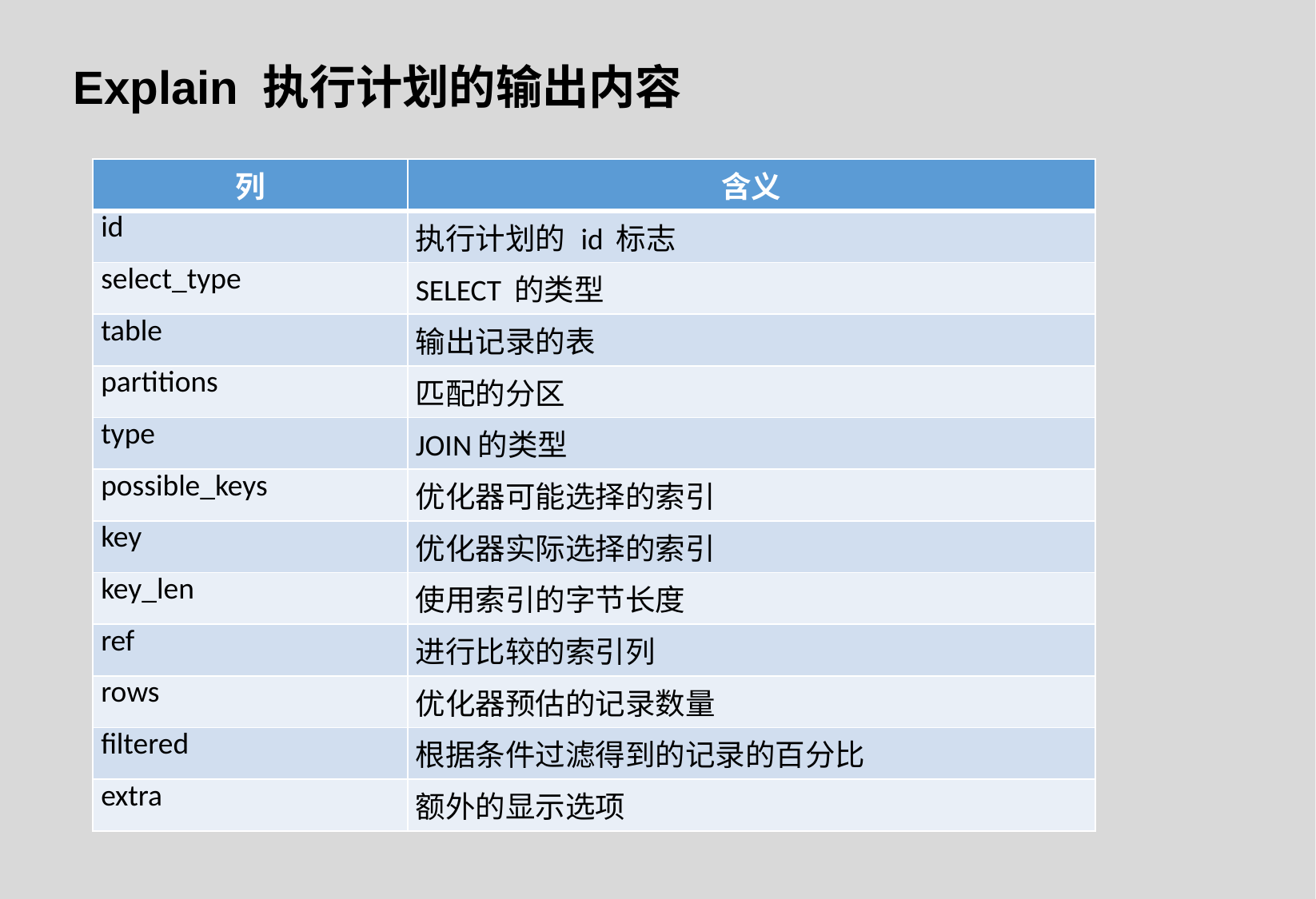

Explain 执行计划的输出内容
| 列 | 含义 |
| --- | --- |
| id | 执行计划的 id 标志 |
| select\_type | SELECT 的类型 |
| table | 输出记录的表 |
| partitions | 匹配的分区 |
| type | JOIN的类型 |
| possible\_keys | 优化器可能选择的索引 |
| key | 优化器实际选择的索引 |
| key\_len | 使用索引的字节长度 |
| ref | 进行比较的索引列 |
| rows | 优化器预估的记录数量 |
| filtered | 根据条件过滤得到的记录的百分比 |
| extra | 额外的显示选项 |